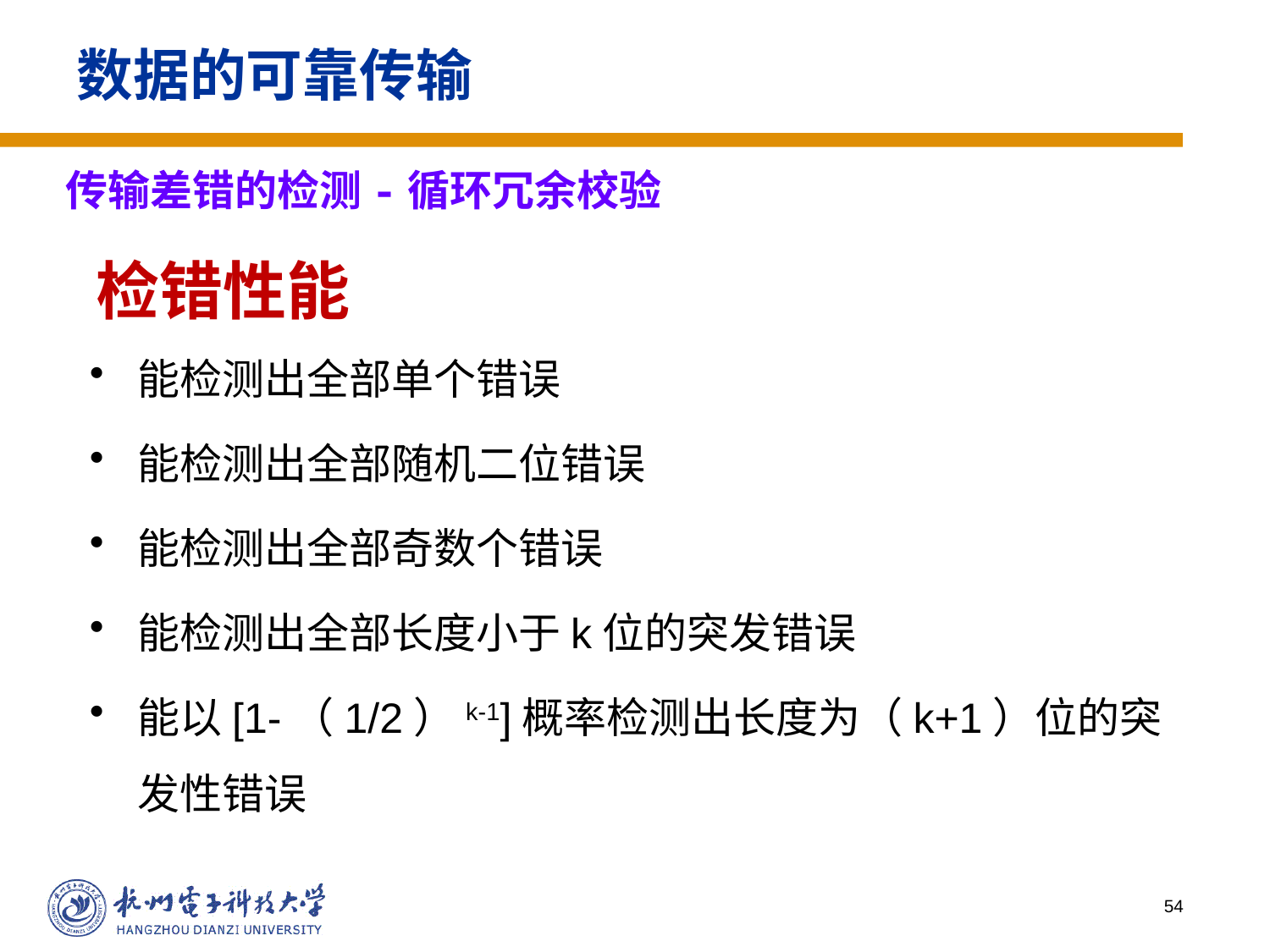

# 数据的可靠传输
传输差错的检测-循环冗余校验
检错性能
能检测出全部单个错误
能检测出全部随机二位错误
能检测出全部奇数个错误
能检测出全部长度小于k位的突发错误
能以[1-（1/2）k-1]概率检测出长度为（k+1）位的突发性错误